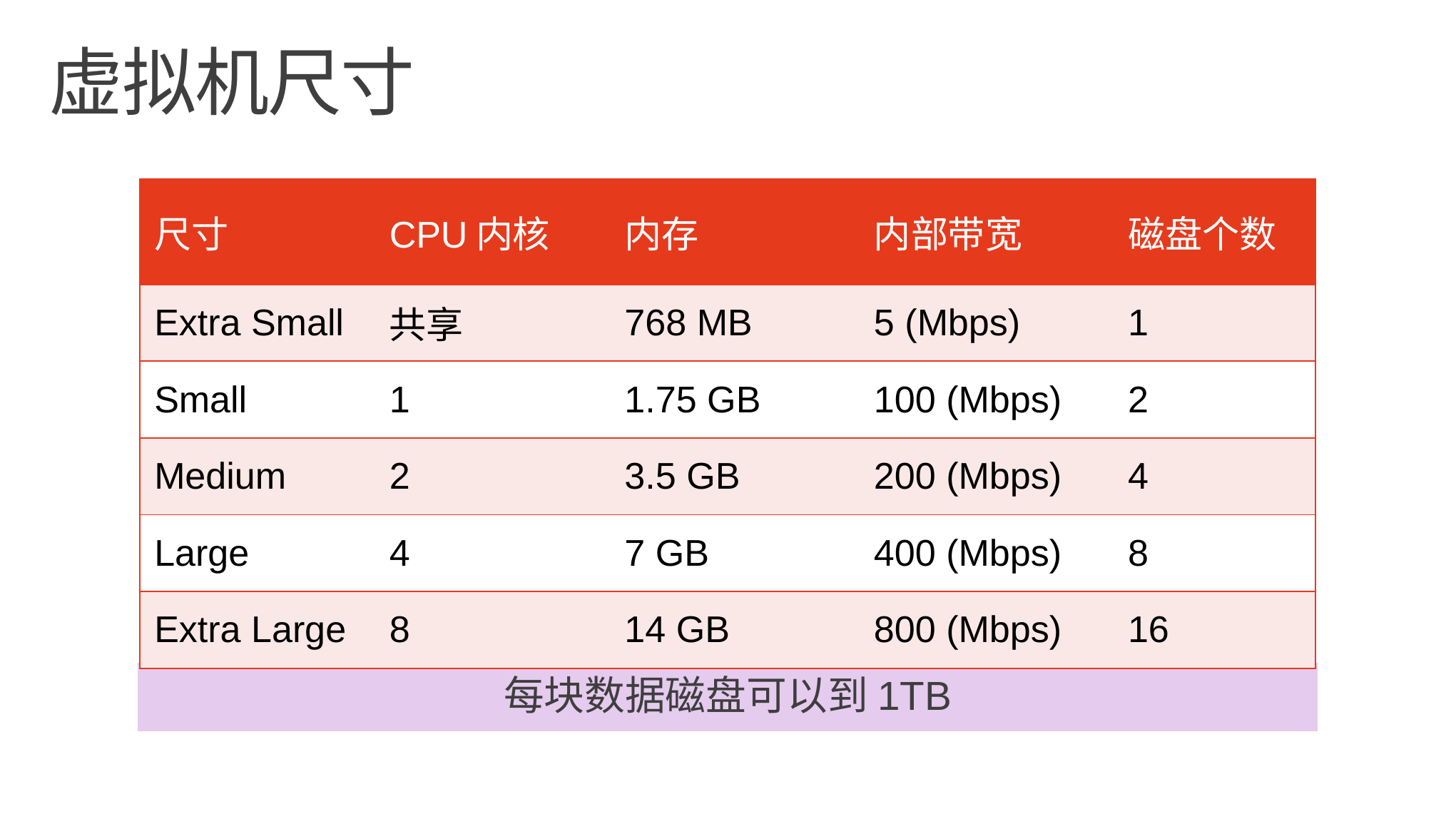

# 虚拟机尺寸
| 尺寸 | CPU内核 | 内存 | 内部带宽 | 磁盘个数 |
| --- | --- | --- | --- | --- |
| Extra Small | 共享 | 768 MB | 5 (Mbps) | 1 |
| Small | 1 | 1.75 GB | 100 (Mbps) | 2 |
| Medium | 2 | 3.5 GB | 200 (Mbps) | 4 |
| Large | 4 | 7 GB | 400 (Mbps) | 8 |
| Extra Large | 8 | 14 GB | 800 (Mbps) | 16 |
每块数据磁盘可以到1TB